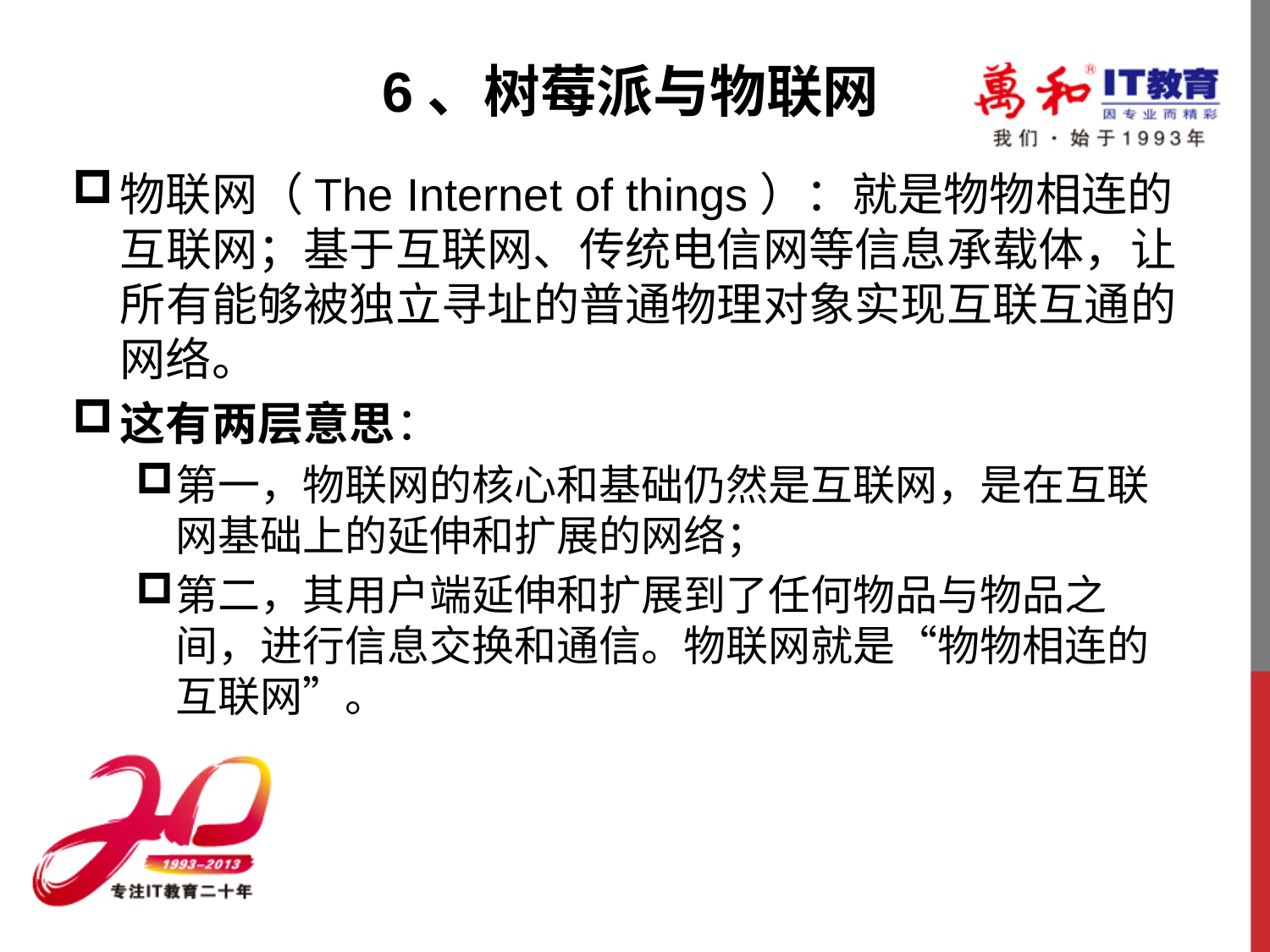

# 6、树莓派与物联网
物联网（The Internet of things）：就是物物相连的互联网；基于互联网、传统电信网等信息承载体，让所有能够被独立寻址的普通物理对象实现互联互通的网络。
这有两层意思：
第一，物联网的核心和基础仍然是互联网，是在互联网基础上的延伸和扩展的网络；
第二，其用户端延伸和扩展到了任何物品与物品之间，进行信息交换和通信。物联网就是“物物相连的互联网”。